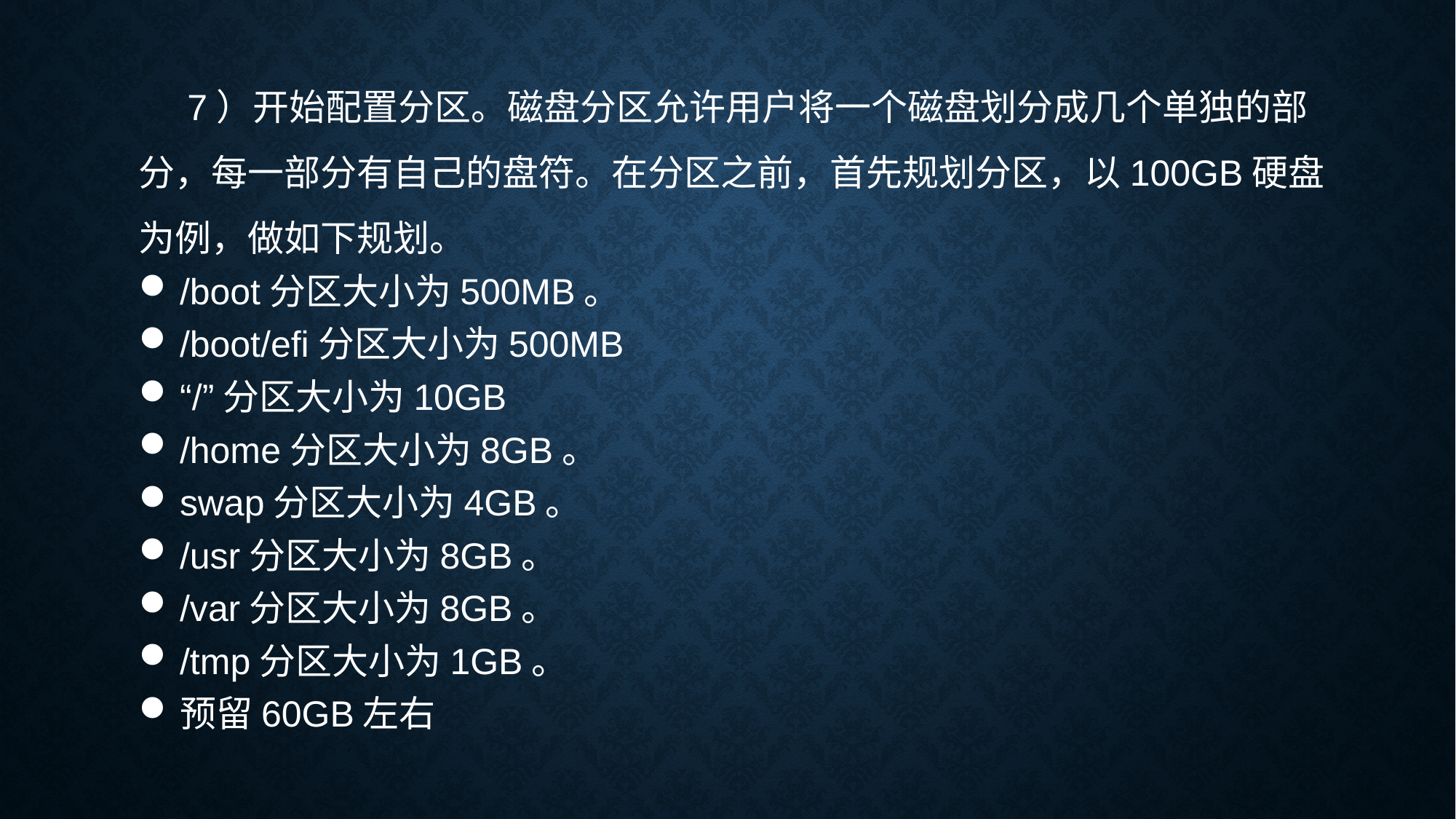

7）开始配置分区。磁盘分区允许用户将一个磁盘划分成几个单独的部分，每一部分有自己的盘符。在分区之前，首先规划分区，以100GB硬盘为例，做如下规划。
/boot分区大小为500MB。
/boot/efi分区大小为500MB
“/”分区大小为10GB
/home分区大小为8GB。
swap分区大小为4GB。
/usr分区大小为8GB。
/var分区大小为8GB。
/tmp分区大小为1GB。
预留60GB左右
22